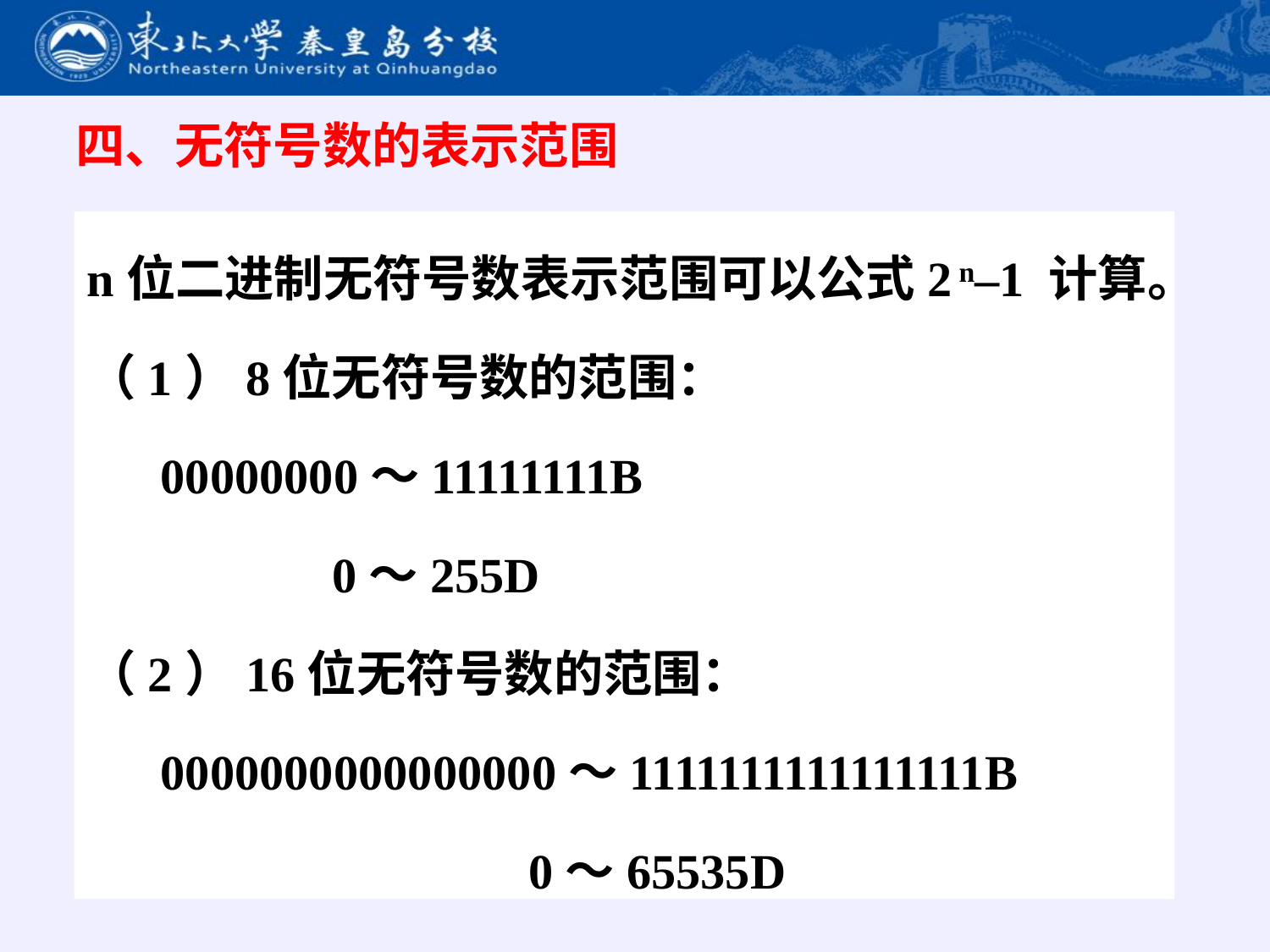

四、无符号数的表示范围
n位二进制无符号数表示范围可以公式2 n–1 计算。
（1）8位无符号数的范围：
      00000000～11111111B
                    0～255D
（2）16位无符号数的范围：
      0000000000000000～1111111111111111B
                                    0～65535D